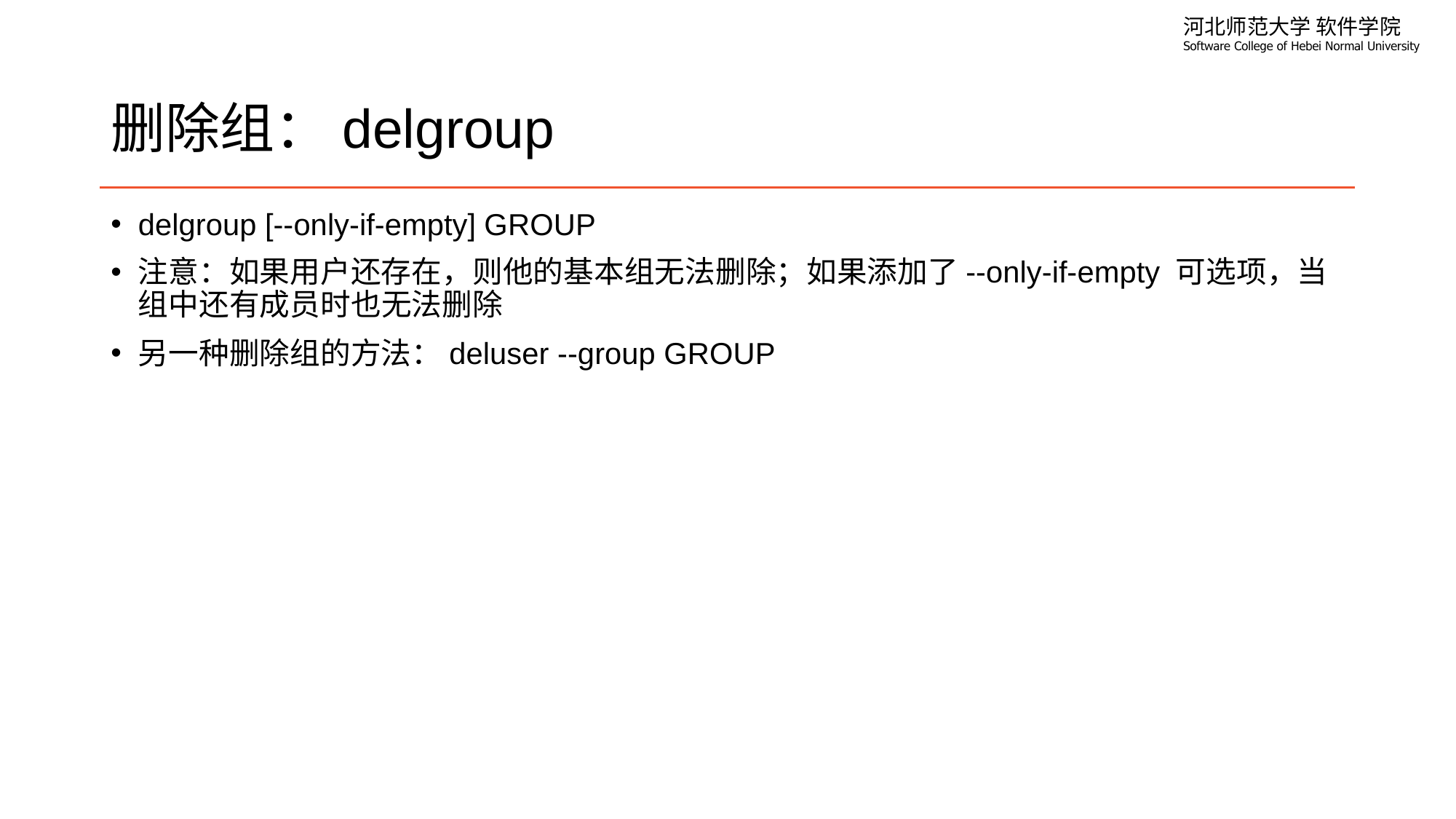

# 删除组：delgroup
delgroup [--only-if-empty] GROUP
注意：如果用户还存在，则他的基本组无法删除；如果添加了--only-if-empty 可选项，当组中还有成员时也无法删除
另一种删除组的方法：deluser --group GROUP